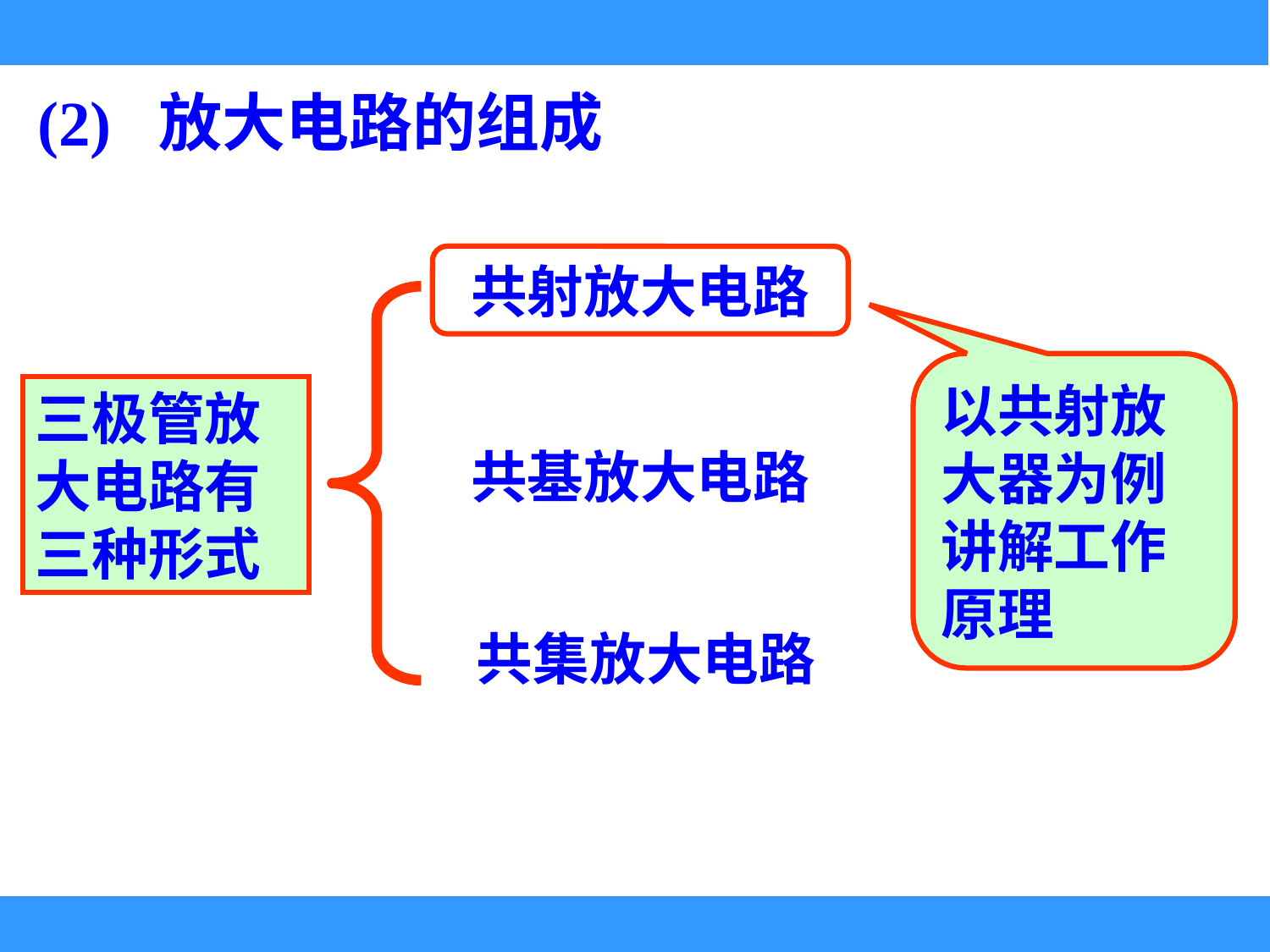

(2)  放大电路的组成

共射放大电路

以共射放大器为例讲解工作原理
三极管放大电路有三种形式
共基放大电路
共集放大电路